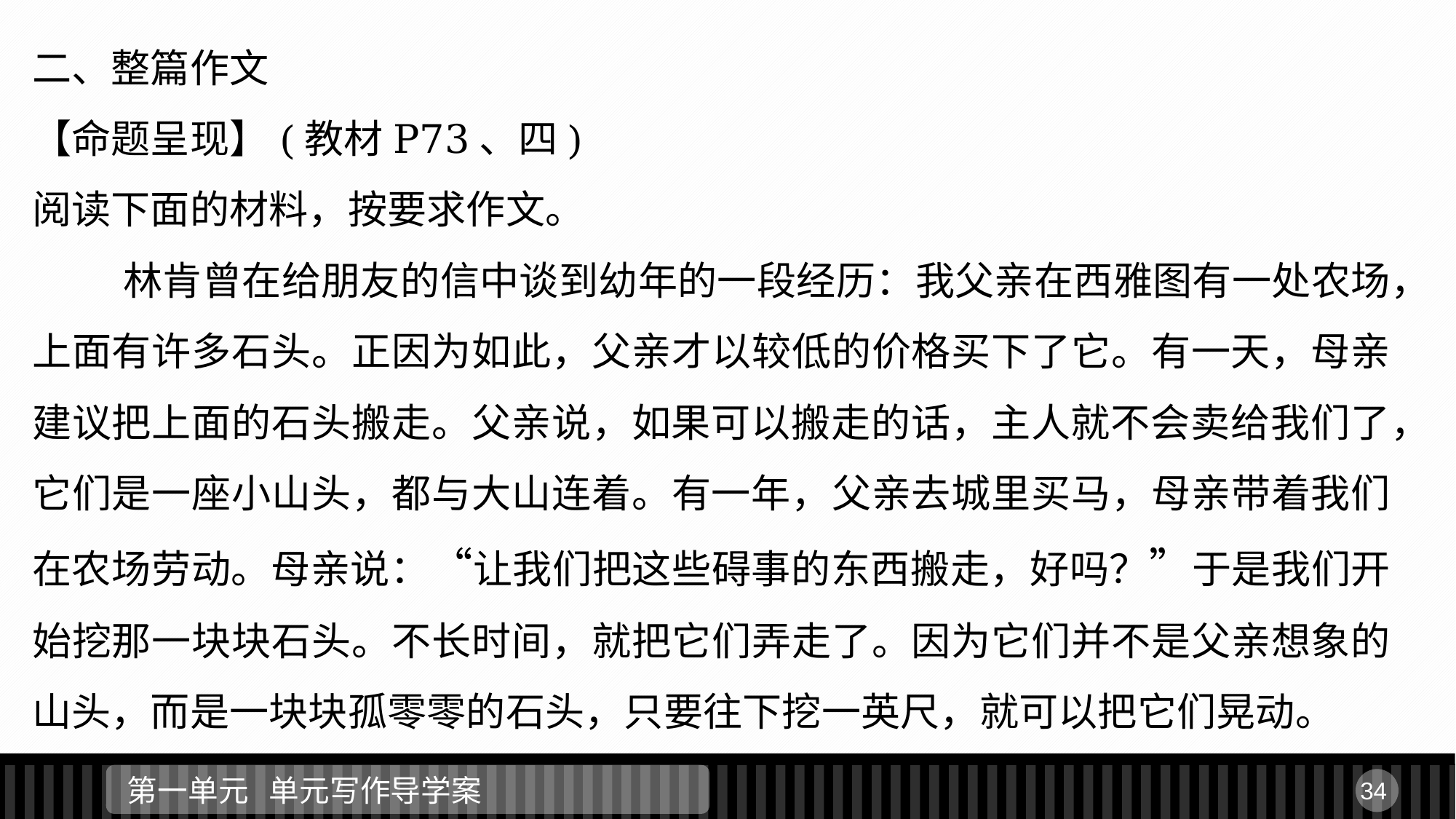

二、整篇作文
【命题呈现】(教材P73、四)
阅读下面的材料，按要求作文。
         林肯曾在给朋友的信中谈到幼年的一段经历：我父亲在西雅图有一处农场，上面有许多石头。正因为如此，父亲才以较低的价格买下了它。有一天，母亲建议把上面的石头搬走。父亲说，如果可以搬走的话，主人就不会卖给我们了，它们是一座小山头，都与大山连着。有一年，父亲去城里买马，母亲带着我们在农场劳动。母亲说：“让我们把这些碍事的东西搬走，好吗？”于是我们开始挖那一块块石头。不长时间，就把它们弄走了。因为它们并不是父亲想象的山头，而是一块块孤零零的石头，只要往下挖一英尺，就可以把它们晃动。